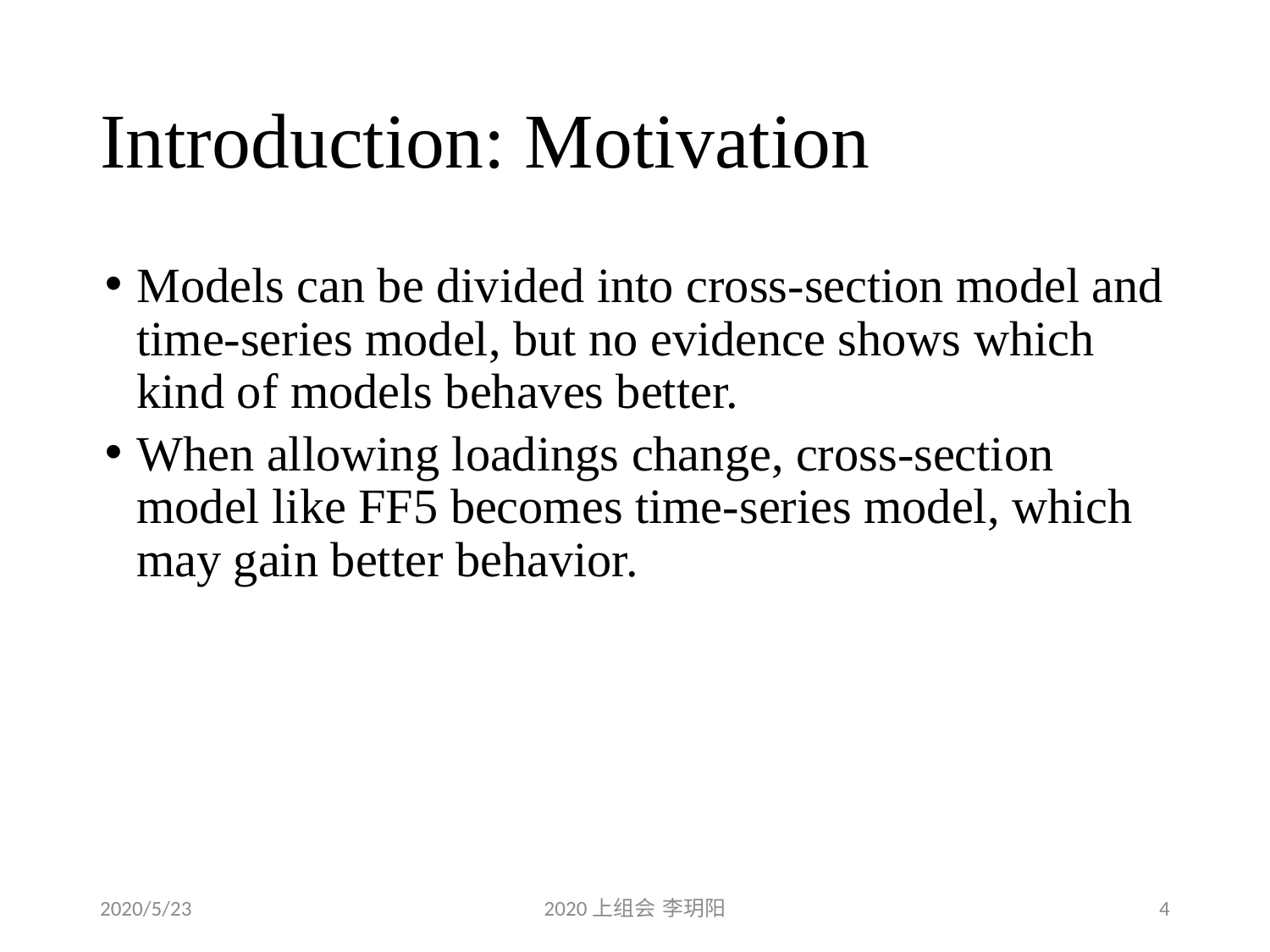

# Introduction: Motivation
Models can be divided into cross-section model and time-series model, but no evidence shows which kind of models behaves better.
When allowing loadings change, cross-section model like FF5 becomes time-series model, which may gain better behavior.

2020/5/23
2020上组会 李玥阳
4